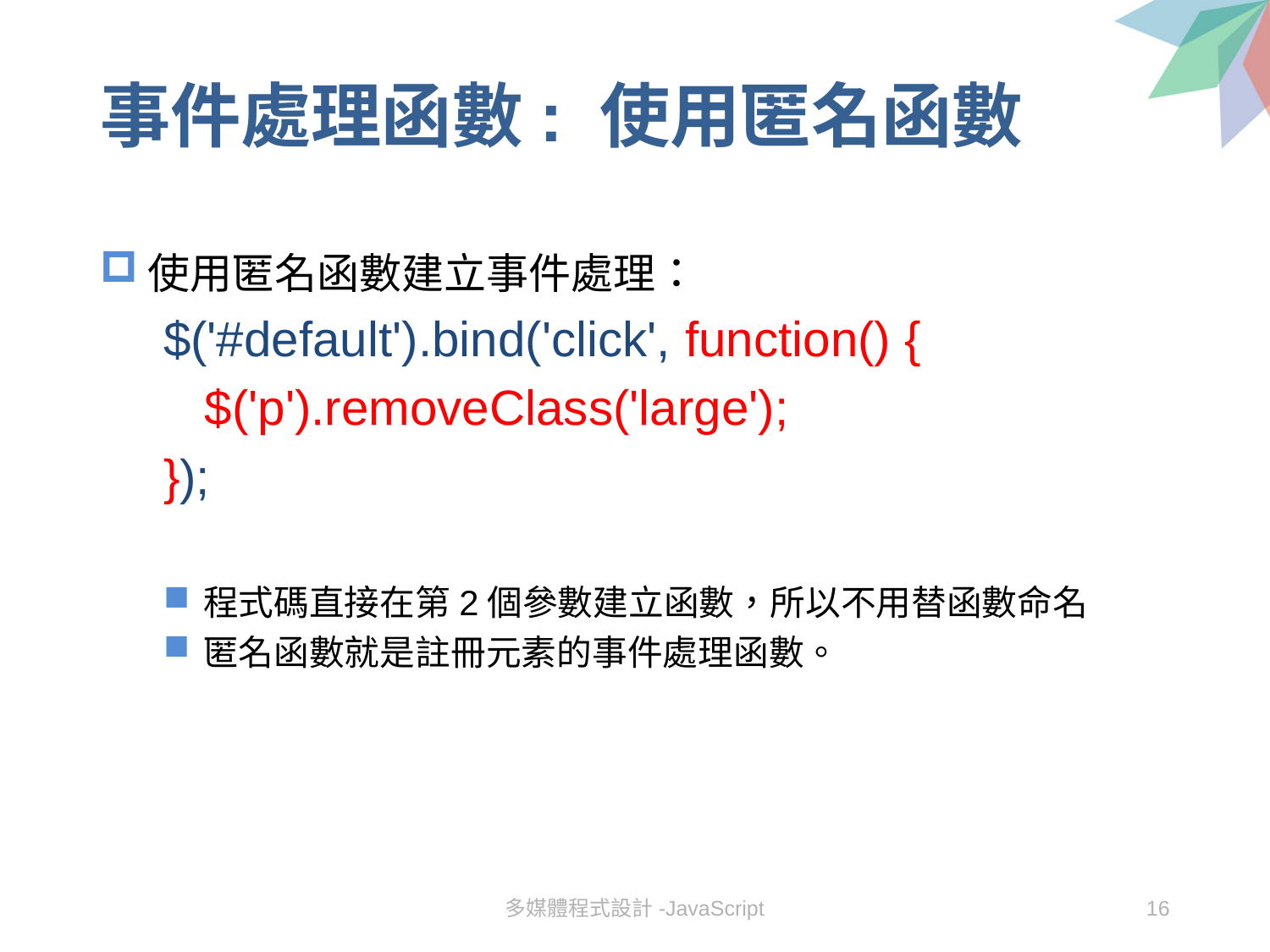

# 事件處理函數: 使用匿名函數
使用匿名函數建立事件處理：
$('#default').bind('click', function() {
   $('p').removeClass('large');
});

程式碼直接在第2個參數建立函數，所以不用替函數命名
匿名函數就是註冊元素的事件處理函數。
多媒體程式設計-JavaScript
16